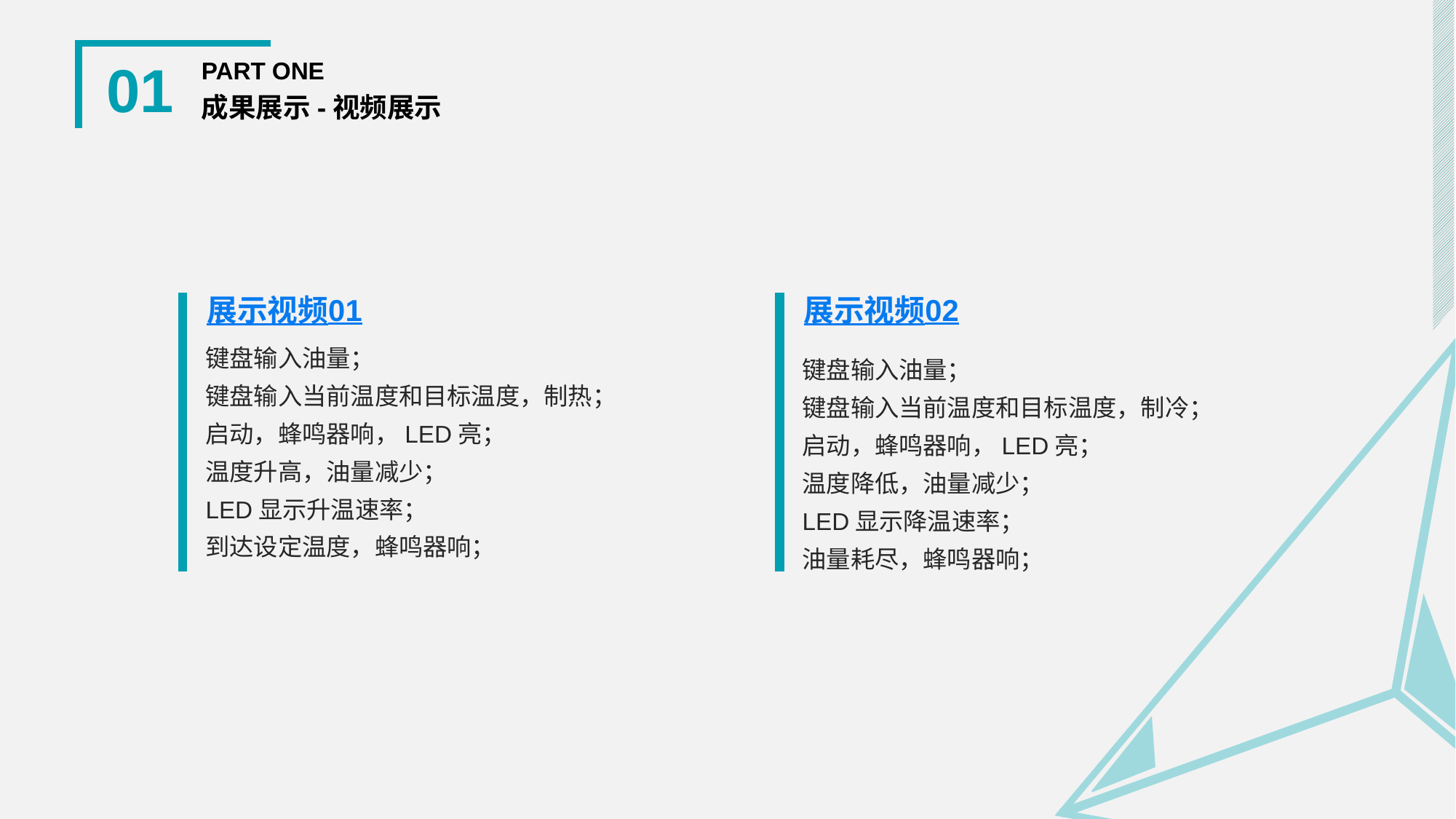

01
PART ONE
成果展示-视频展示
展示视频01
展示视频02
键盘输入油量；
键盘输入当前温度和目标温度，制热；
启动，蜂鸣器响，LED亮；
温度升高，油量减少；
LED显示升温速率；
到达设定温度，蜂鸣器响；
键盘输入油量；
键盘输入当前温度和目标温度，制冷；
启动，蜂鸣器响，LED亮；
温度降低，油量减少；
LED显示降温速率；
油量耗尽，蜂鸣器响；